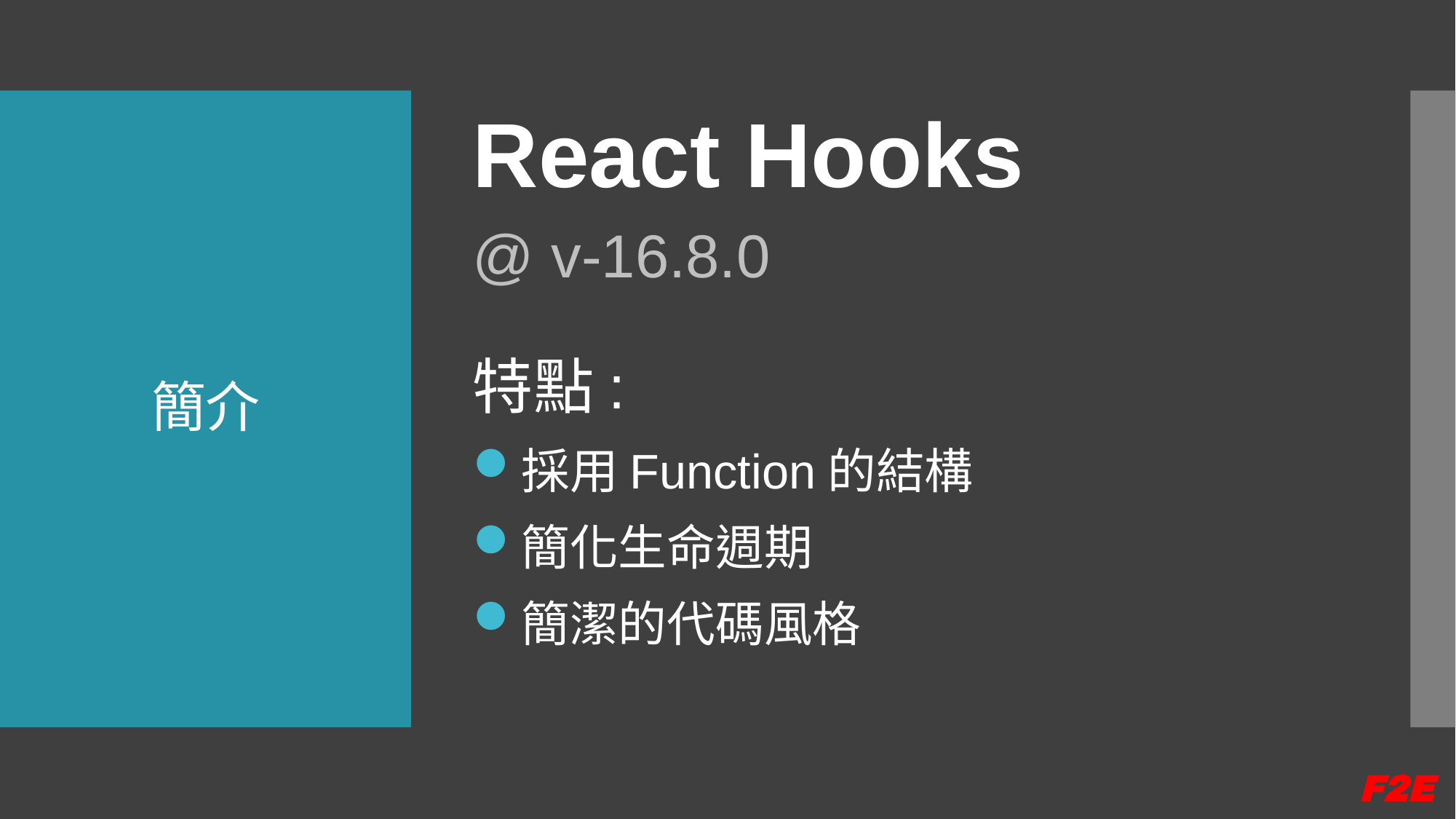

React Hooks
@ v-16.8.0

特點:
採用Function的結構
簡化生命週期
簡潔的代碼風格
# 簡介